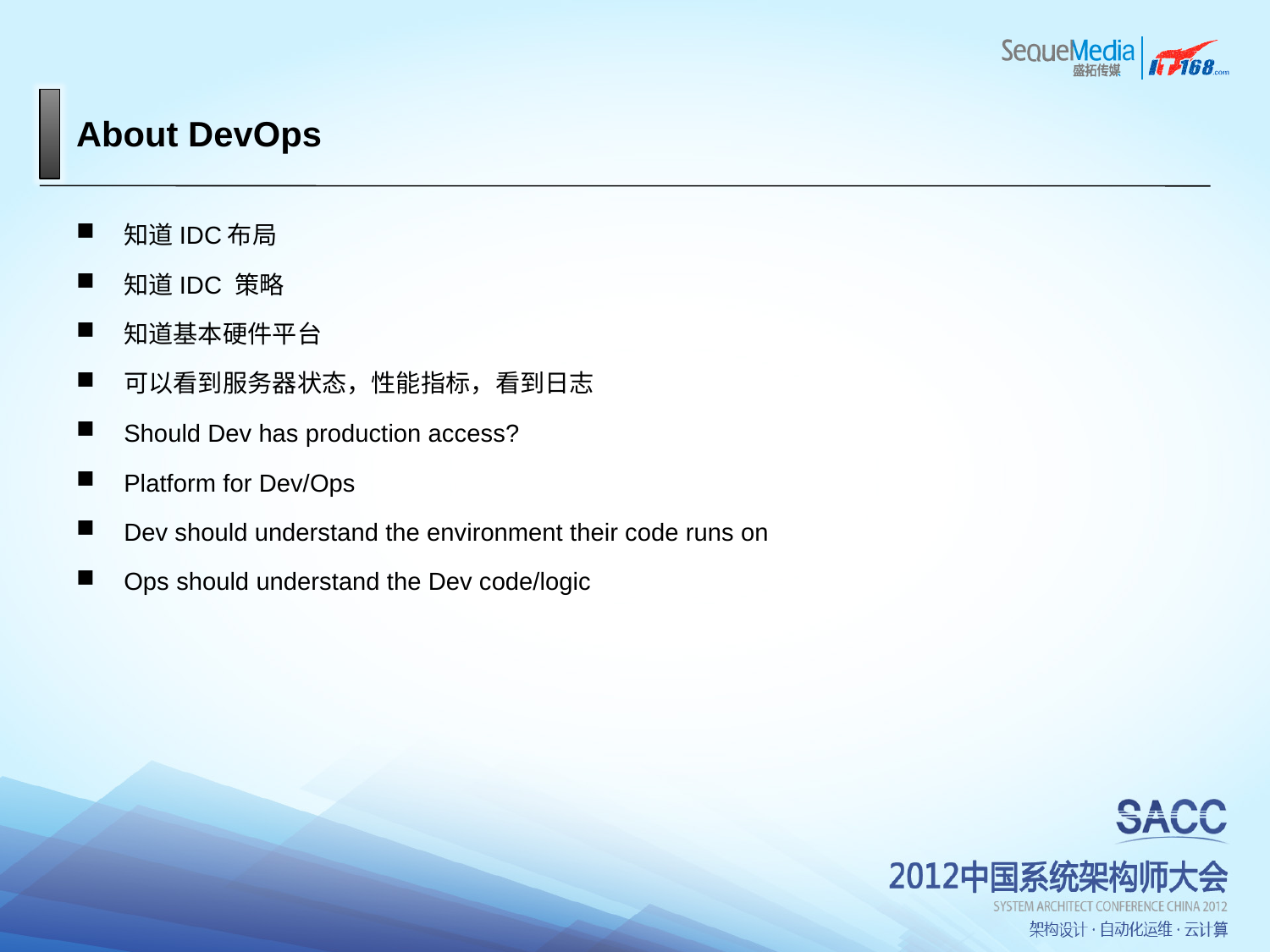

# About DevOps
知道IDC布局
知道IDC 策略
知道基本硬件平台
可以看到服务器状态，性能指标，看到日志
Should Dev has production access?
Platform for Dev/Ops
Dev should understand the environment their code runs on
Ops should understand the Dev code/logic